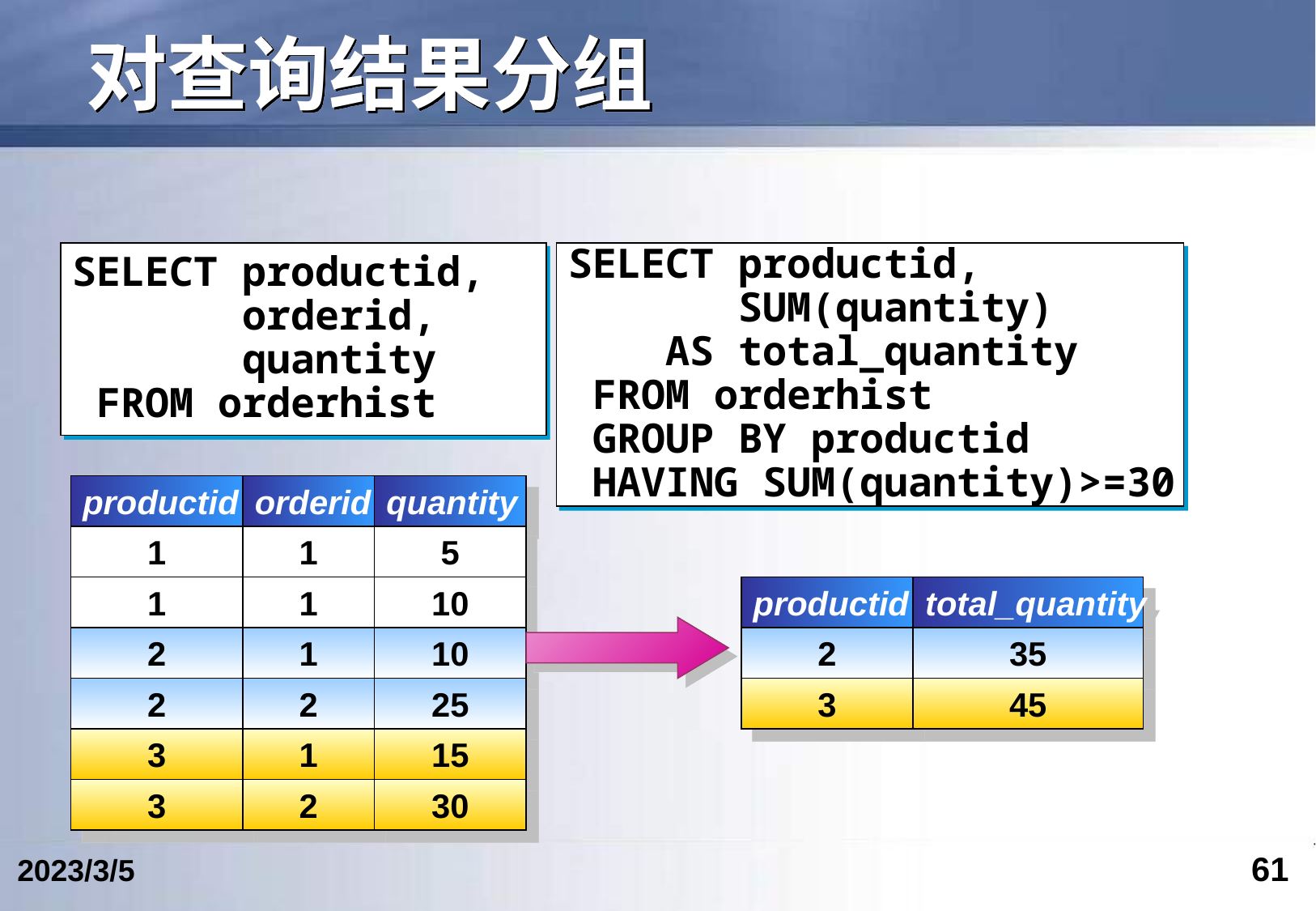

# 对查询结果分组

SELECT productid,
       orderid,
       quantity
 FROM orderhist
SELECT productid,
	  SUM(quantity)
    AS total_quantity
 FROM orderhist
 GROUP BY productid
 HAVING SUM(quantity)>=30
productid
orderid
quantity
1
1
5
1
1
10
2
1
10
2
2
25
3
1
15
3
2
30
productid
total_quantity
2
35
3
45

61
2023/3/5